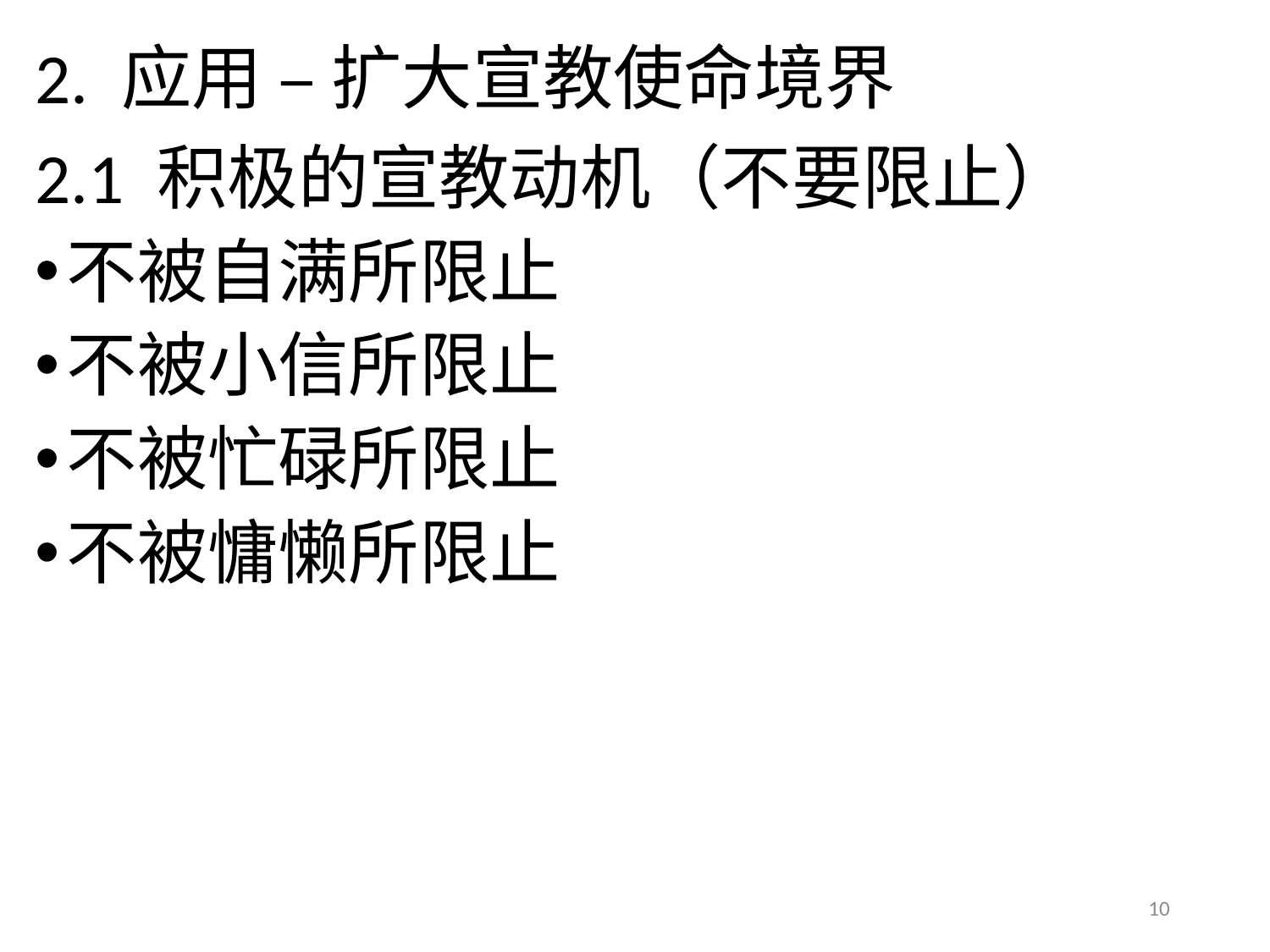

# 2. 应用 – 扩大宣教使命境界
2.1 积极的宣教动机（不要限止）
不被自满所限止
不被小信所限止
不被忙碌所限止
不被慵懒所限止
10